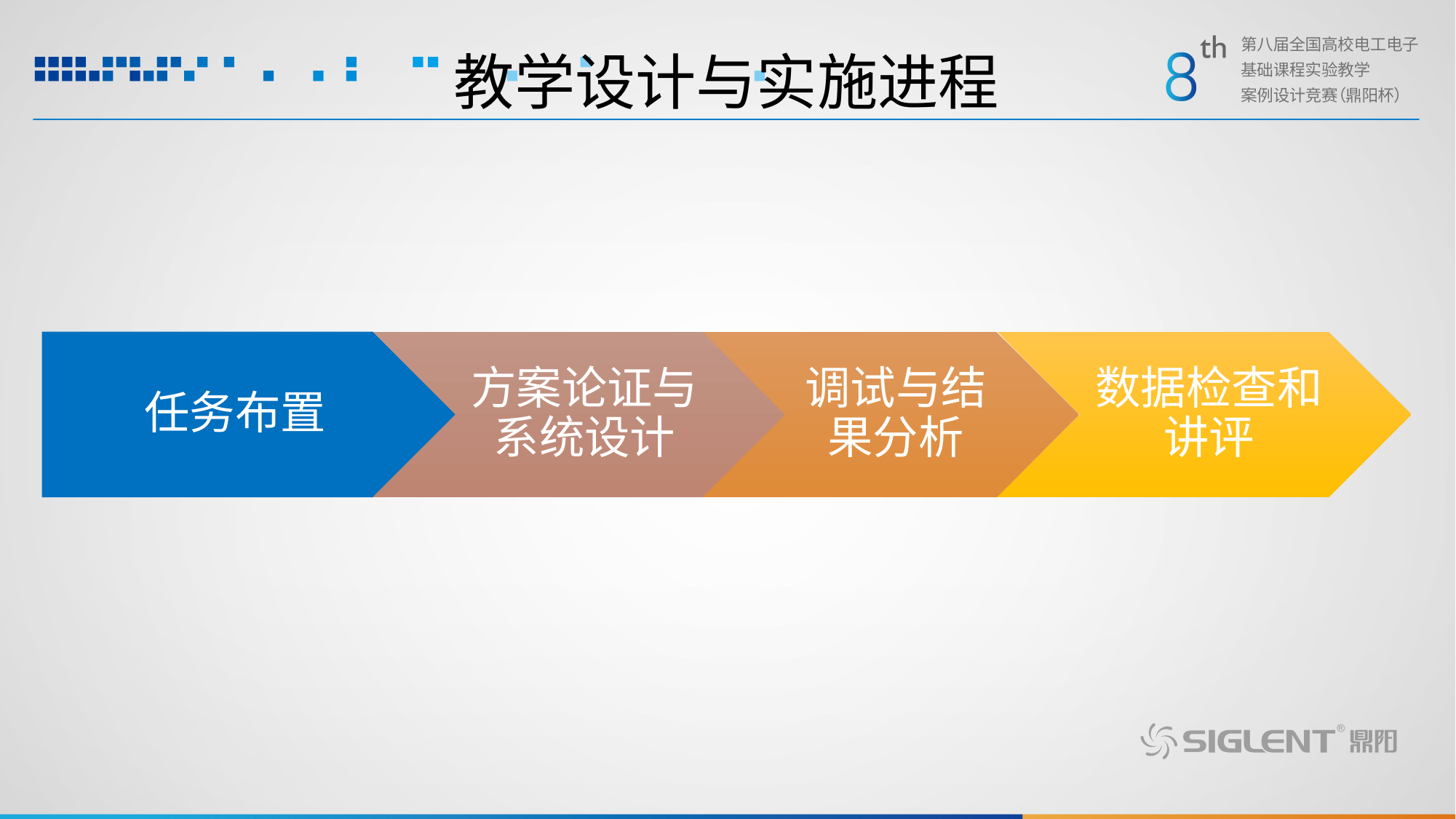

教学设计与实施进程
任务布置
方案论证与系统设计
调试与结果分析
数据检查和讲评